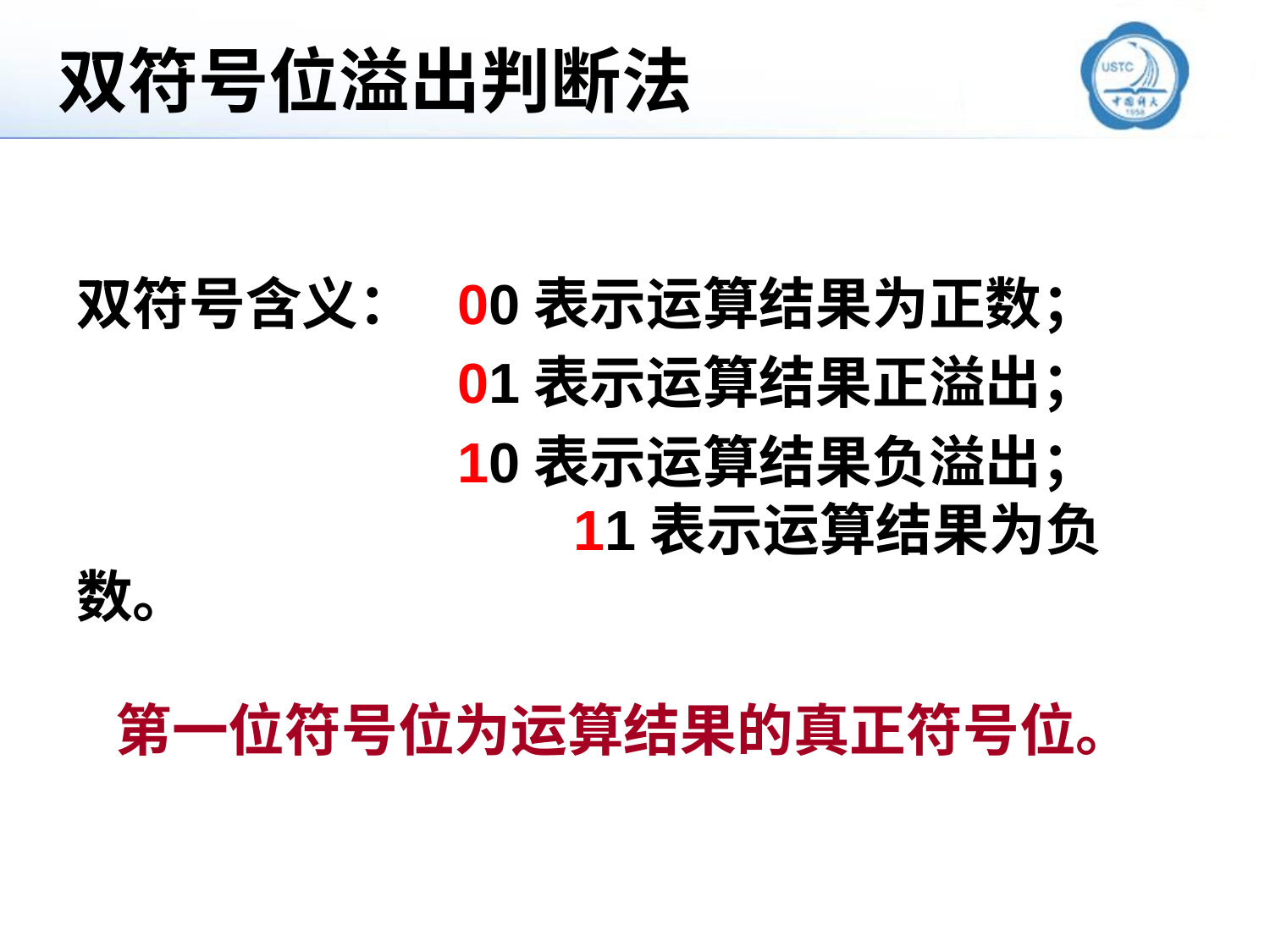

# 双符号位溢出判断法
双符号含义：	00表示运算结果为正数；
			01表示运算结果正溢出；
			10表示运算结果负溢出；	 		        11表示运算结果为负数。
  第一位符号位为运算结果的真正符号位。